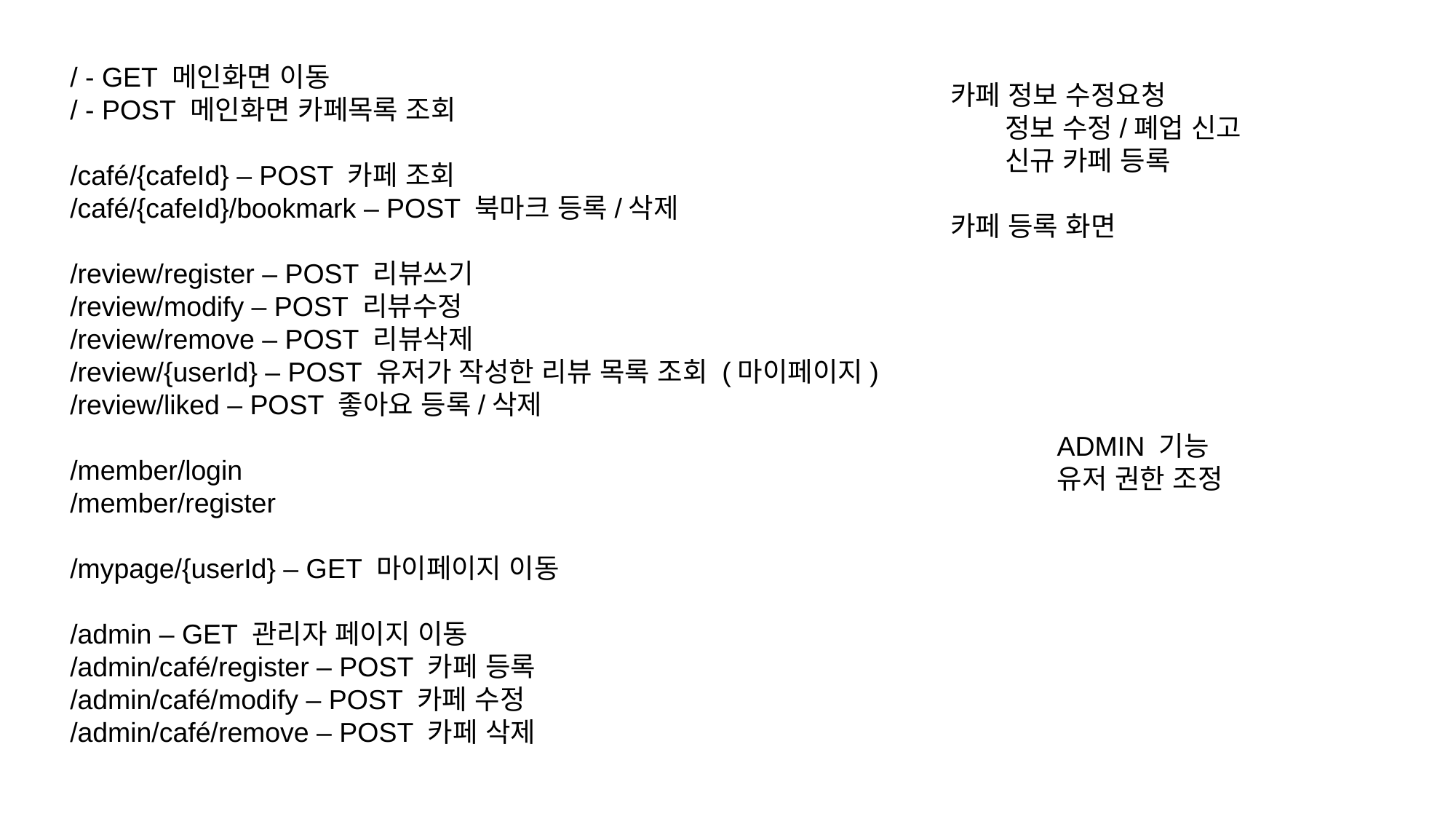

/ - GET 메인화면 이동
/ - POST 메인화면 카페목록 조회

/café/{cafeId} – POST 카페 조회
/café/{cafeId}/bookmark – POST 북마크 등록/삭제

/review/register – POST 리뷰쓰기
/review/modify – POST 리뷰수정
/review/remove – POST 리뷰삭제
/review/{userId} – POST 유저가 작성한 리뷰 목록 조회 (마이페이지)
/review/liked – POST 좋아요 등록/삭제

/member/login
/member/register

/mypage/{userId} – GET 마이페이지 이동

/admin – GET 관리자 페이지 이동
/admin/café/register – POST 카페 등록
/admin/café/modify – POST 카페 수정
/admin/café/remove – POST 카페 삭제

카페 정보 수정요청
정보 수정/폐업 신고
신규 카페 등록

카페 등록 화면
ADMIN 기능
유저 권한 조정